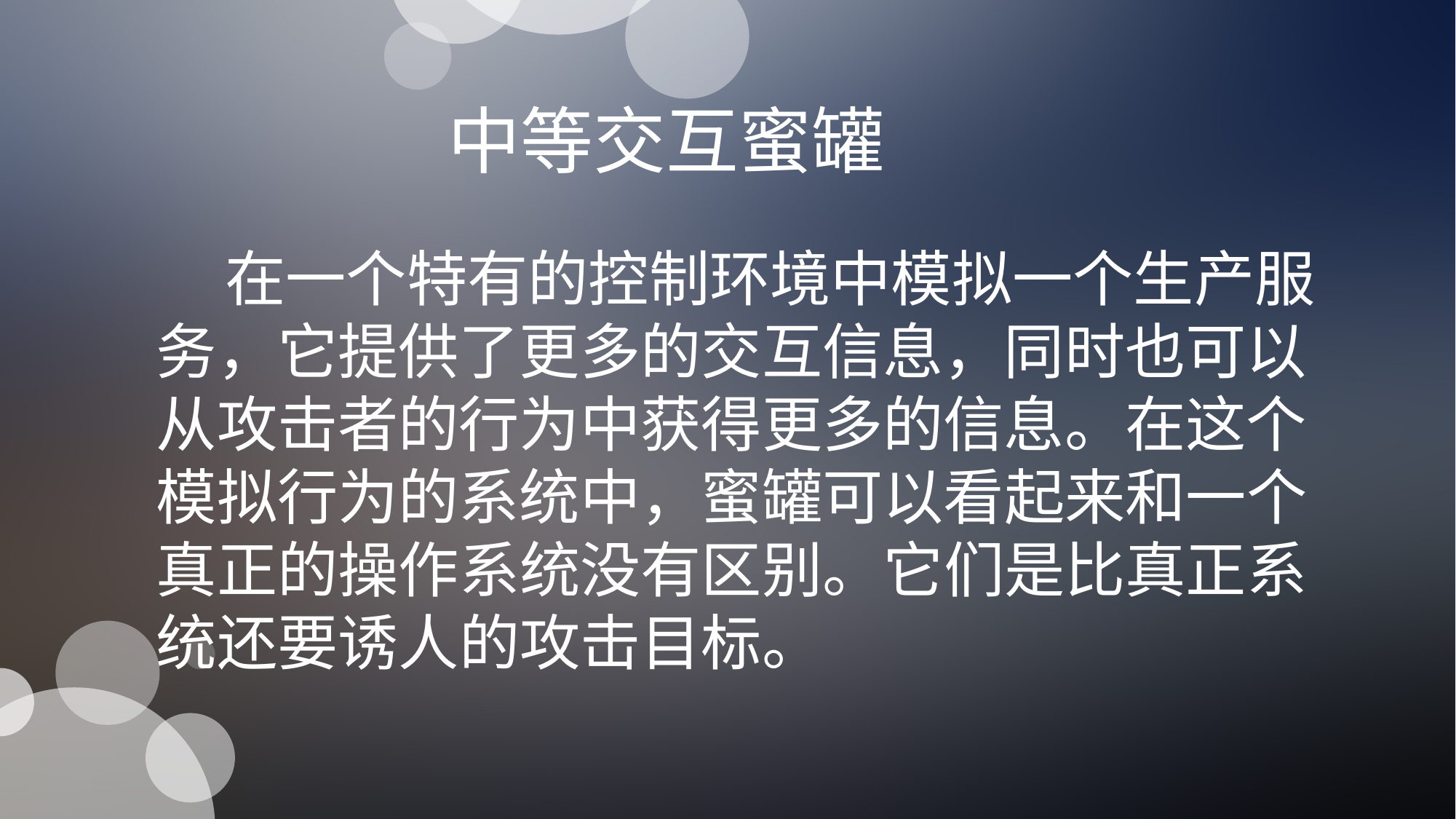

中等交互蜜罐
    在一个特有的控制环境中模拟一个生产服务，它提供了更多的交互信息，同时也可以从攻击者的行为中获得更多的信息。在这个模拟行为的系统中，蜜罐可以看起来和一个真正的操作系统没有区别。它们是比真正系统还要诱人的攻击目标。